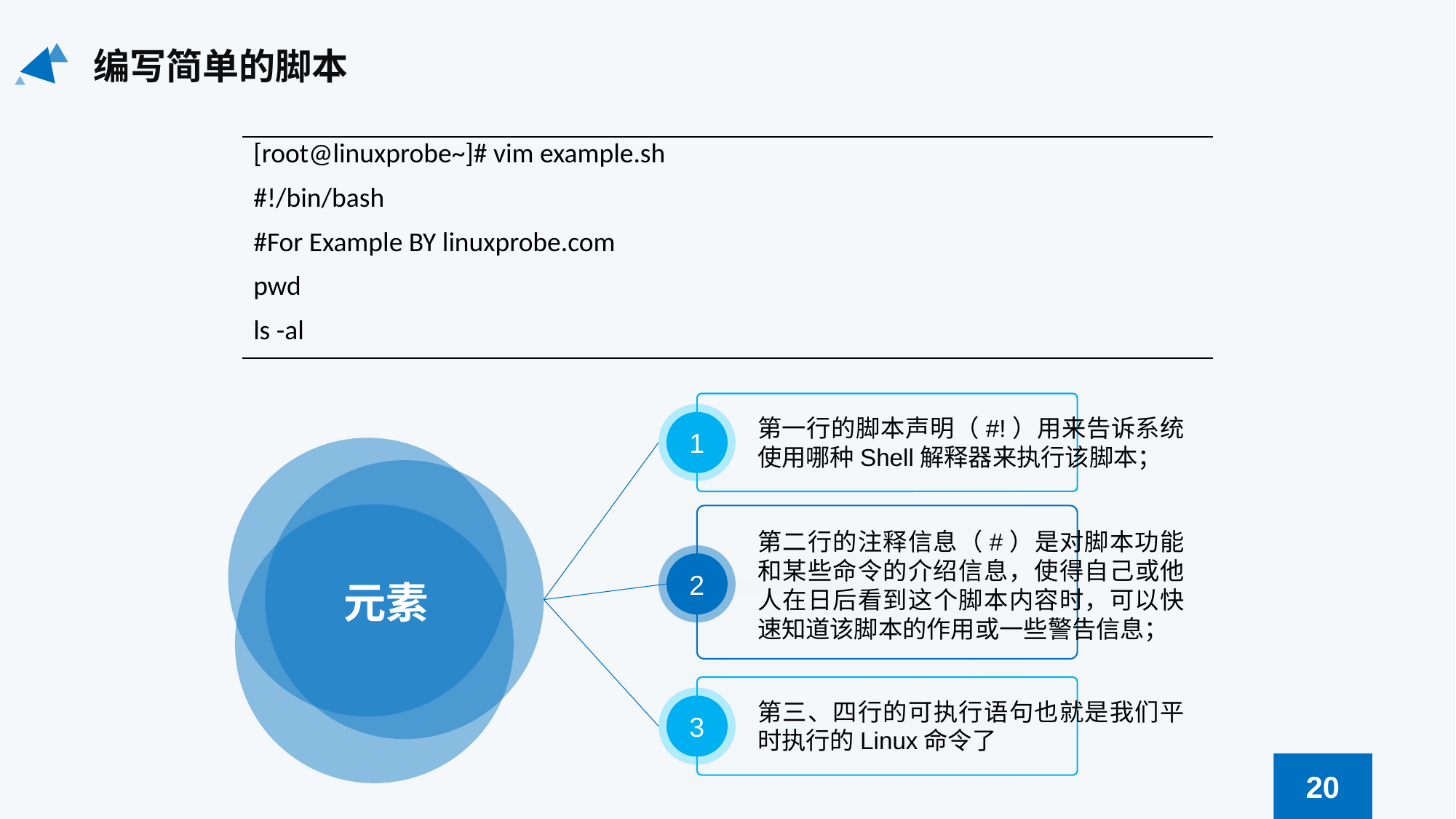

编写简单的脚本

| [root@linuxprobe~]# vim example.sh |
| --- |
| #!/bin/bash |
| #For Example BY linuxprobe.com |
| pwd |
| ls -al |

第一行的脚本声明（#!）用来告诉系统使用哪种Shell解释器来执行该脚本；
1

第二行的注释信息（#）是对脚本功能和某些命令的介绍信息，使得自己或他人在日后看到这个脚本内容时，可以快速知道该脚本的作用或一些警告信息；

2
元素

第三、四行的可执行语句也就是我们平时执行的Linux命令了
3

20